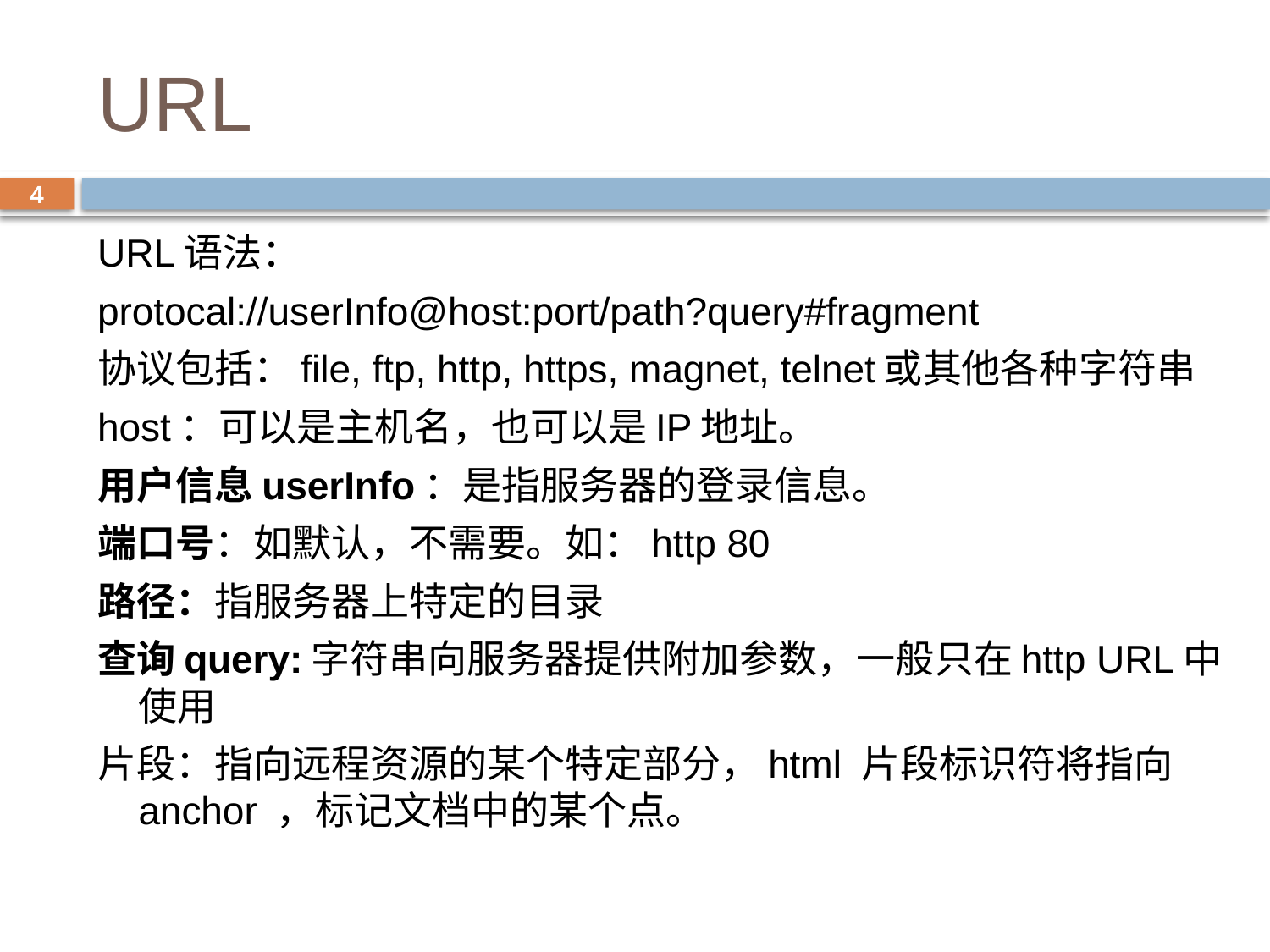

# URL
4
URL语法：
protocal://userInfo@host:port/path?query#fragment
协议包括：file, ftp, http, https, magnet, telnet或其他各种字符串
host：可以是主机名，也可以是IP地址。
用户信息userInfo：是指服务器的登录信息。
端口号：如默认，不需要。如：http 80
路径：指服务器上特定的目录
查询query:字符串向服务器提供附加参数，一般只在http URL中使用
片段：指向远程资源的某个特定部分，html 片段标识符将指向anchor ，标记文档中的某个点。